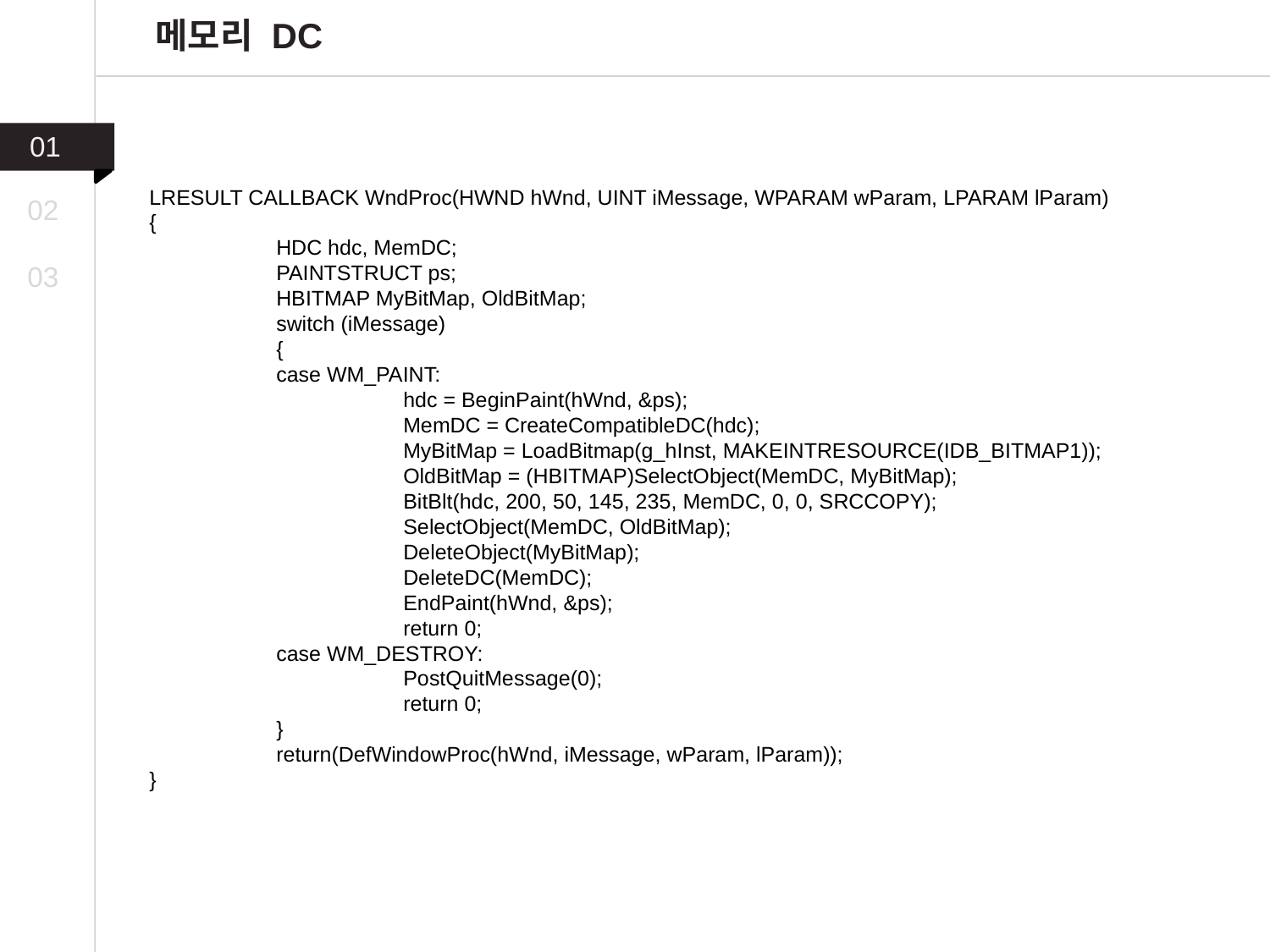

메모리 DC
01

LRESULT CALLBACK WndProc(HWND hWnd, UINT iMessage, WPARAM wParam, LPARAM lParam)
{
	HDC hdc, MemDC;
	PAINTSTRUCT ps;
	HBITMAP MyBitMap, OldBitMap;
	switch (iMessage)
	{
	case WM_PAINT:
		hdc = BeginPaint(hWnd, &ps);
		MemDC = CreateCompatibleDC(hdc);
		MyBitMap = LoadBitmap(g_hInst, MAKEINTRESOURCE(IDB_BITMAP1));
		OldBitMap = (HBITMAP)SelectObject(MemDC, MyBitMap);
		BitBlt(hdc, 200, 50, 145, 235, MemDC, 0, 0, SRCCOPY);
		SelectObject(MemDC, OldBitMap);
		DeleteObject(MyBitMap);
		DeleteDC(MemDC);
		EndPaint(hWnd, &ps);
		return 0;
	case WM_DESTROY:
		PostQuitMessage(0);
		return 0;
	}
	return(DefWindowProc(hWnd, iMessage, wParam, lParam));
}
02
03